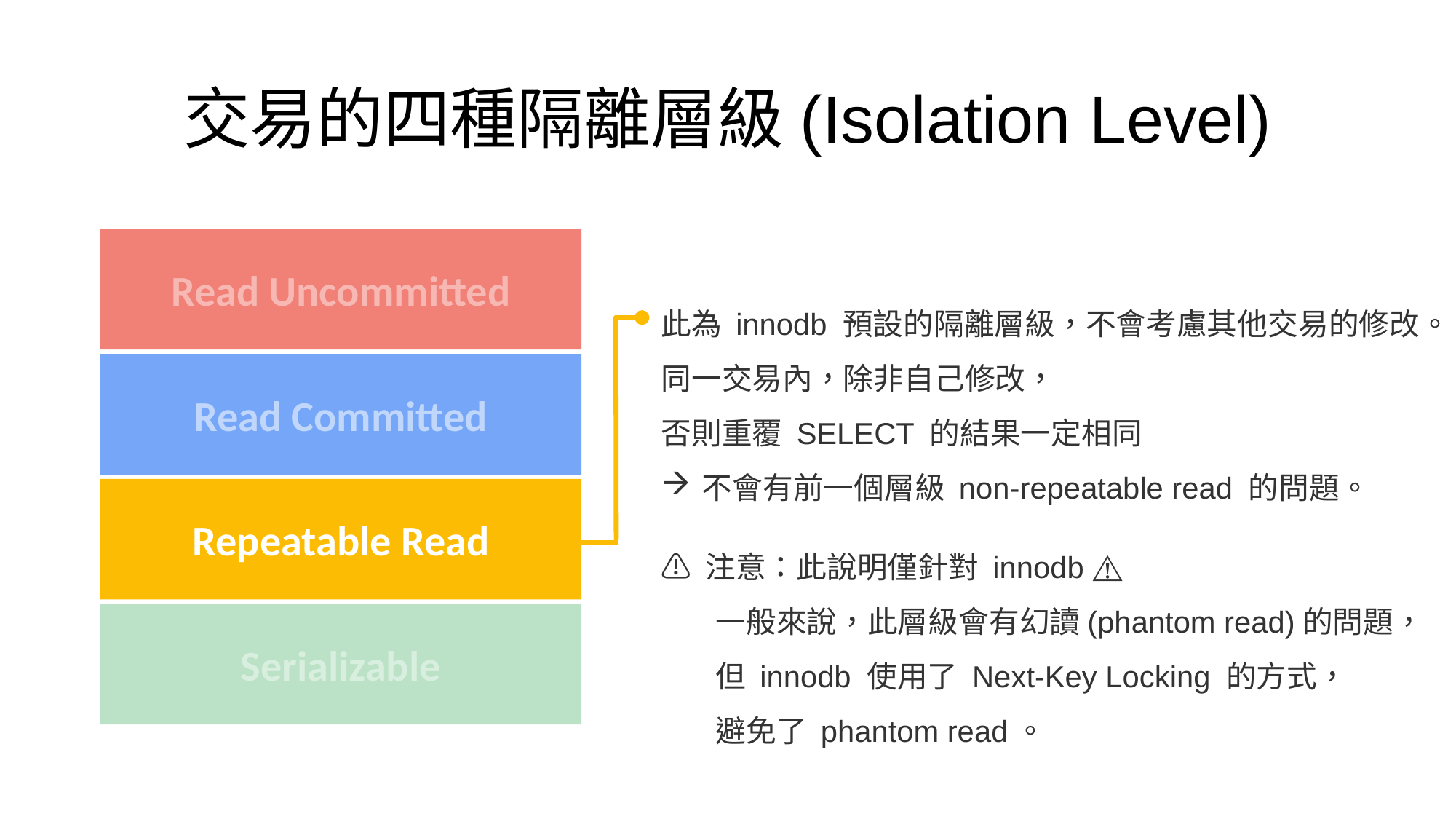

# 交易的四種隔離層級(Isolation Level)

Read Uncommitted
此為 innodb 預設的隔離層級，不會考慮其他交易的修改。
同一交易內，除非自己修改，
否則重覆 SELECT 的結果一定相同
不會有前一個層級 non-repeatable read 的問題。

⚠️ 注意：此說明僅針對 innodb ⚠️
一般來說，此層級會有幻讀(phantom read)的問題，
但 innodb 使用了 Next-Key Locking 的方式，
避免了 phantom read。

Read Committed

Repeatable Read

Serializable